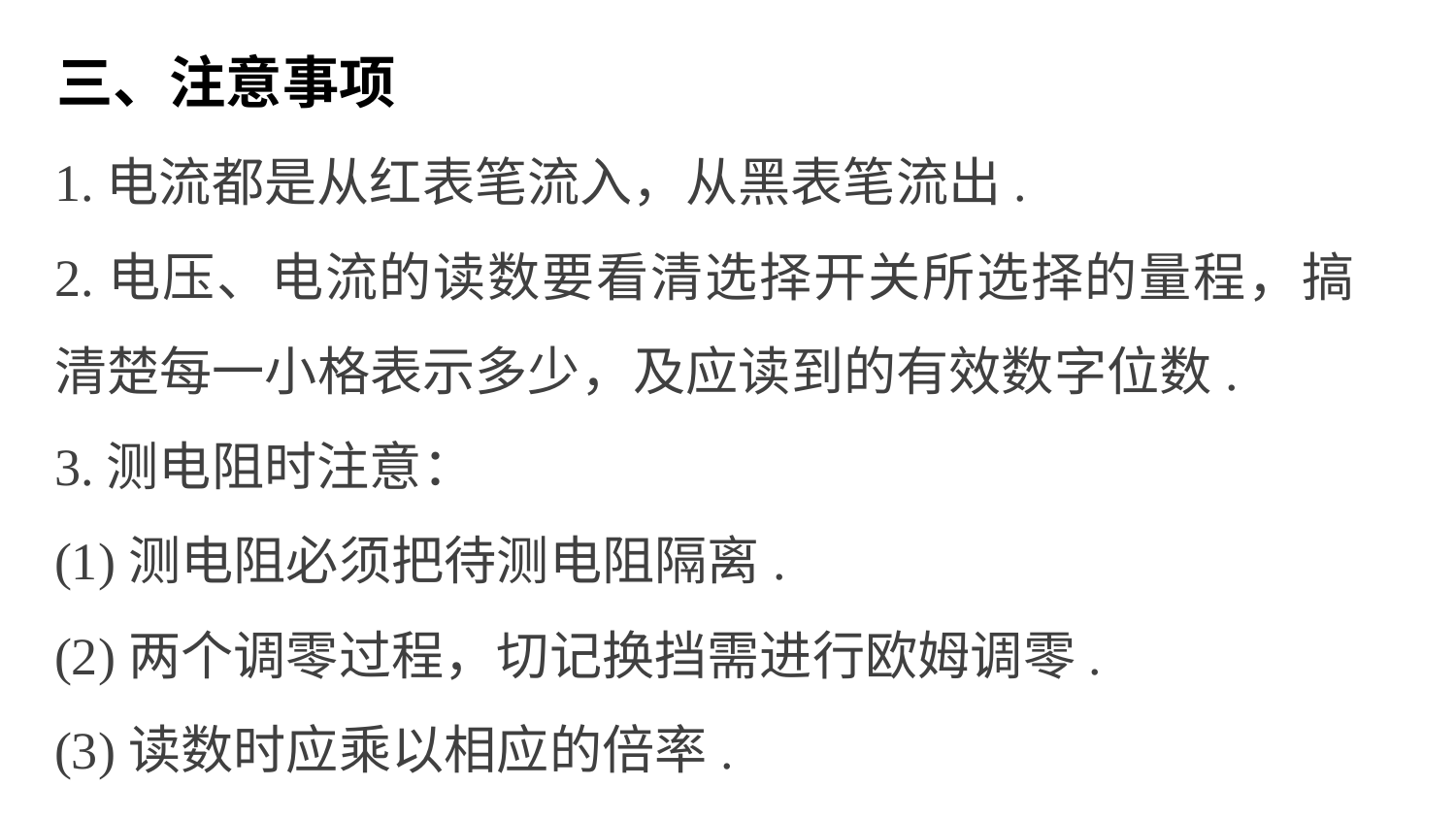

三、注意事项
1.电流都是从红表笔流入，从黑表笔流出.
2.电压、电流的读数要看清选择开关所选择的量程，搞清楚每一小格表示多少，及应读到的有效数字位数.
3.测电阻时注意：
(1)测电阻必须把待测电阻隔离.
(2)两个调零过程，切记换挡需进行欧姆调零.
(3)读数时应乘以相应的倍率.